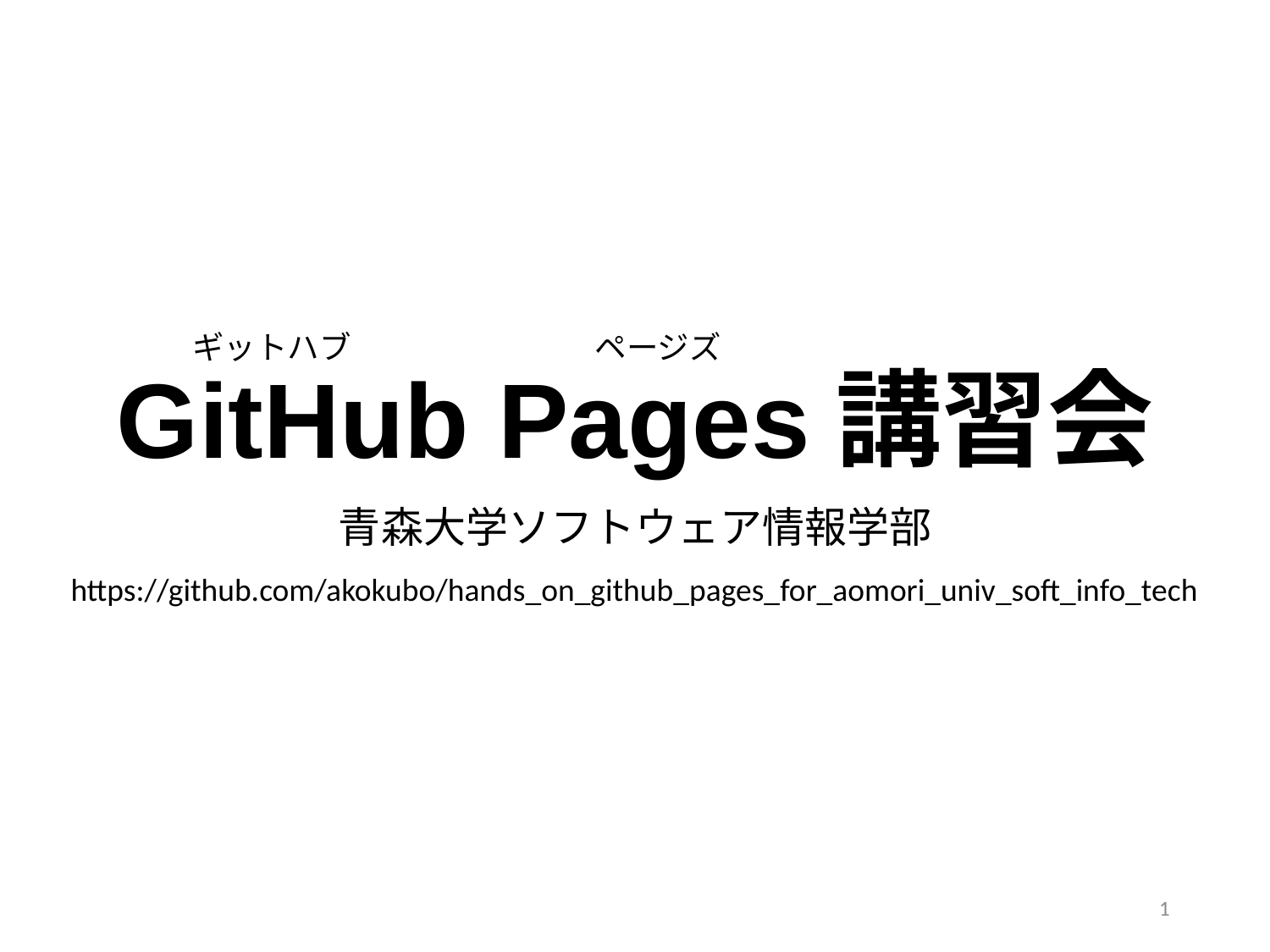

# GitHub Pages講習会
ギットハブ                                  ページズ
青森大学ソフトウェア情報学部
https://github.com/akokubo/hands_on_github_pages_for_aomori_univ_soft_info_tech
1